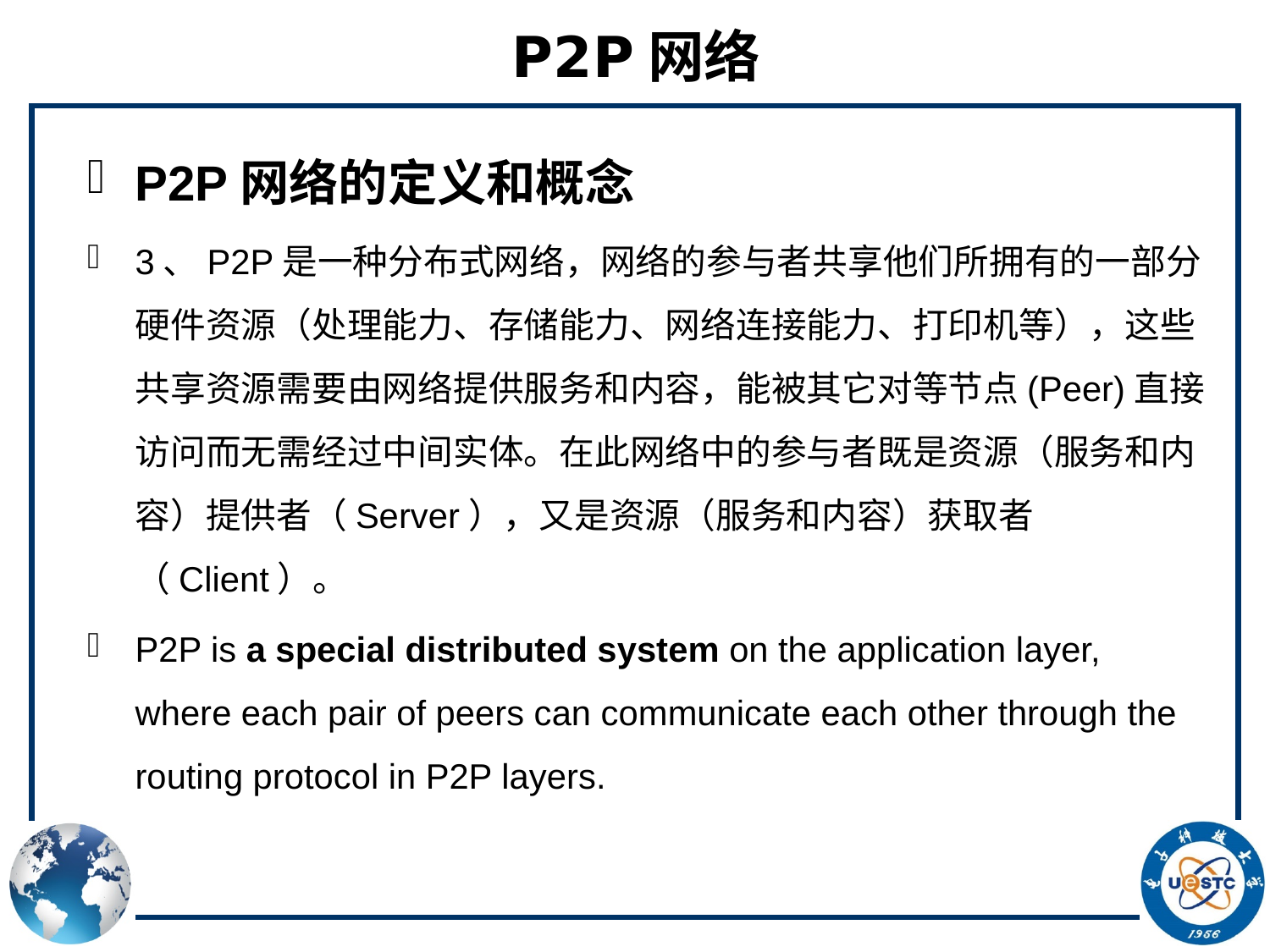

# P2P网络
P2P网络的定义和概念
3、P2P是一种分布式网络，网络的参与者共享他们所拥有的一部分硬件资源（处理能力、存储能力、网络连接能力、打印机等），这些共享资源需要由网络提供服务和内容，能被其它对等节点(Peer)直接访问而无需经过中间实体。在此网络中的参与者既是资源（服务和内容）提供者（Server），又是资源（服务和内容）获取者（Client）。
P2P is a special distributed system on the application layer, where each pair of peers can communicate each other through the routing protocol in P2P layers.